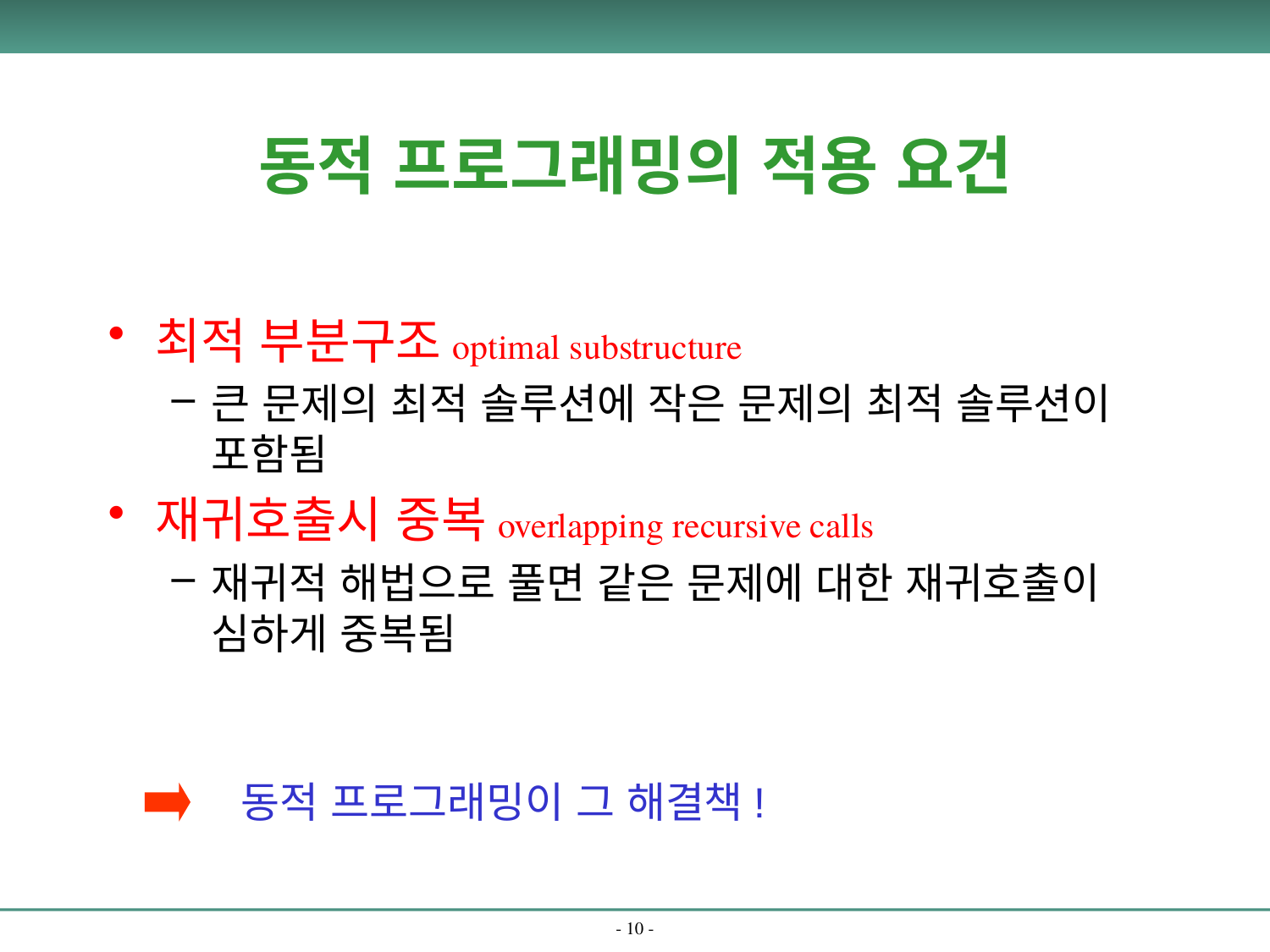

# 동적 프로그래밍의 적용 요건
최적 부분구조optimal substructure
큰 문제의 최적 솔루션에 작은 문제의 최적 솔루션이 포함됨
재귀호출시 중복overlapping recursive calls
재귀적 해법으로 풀면 같은 문제에 대한 재귀호출이 심하게 중복됨
동적 프로그래밍이 그 해결책!